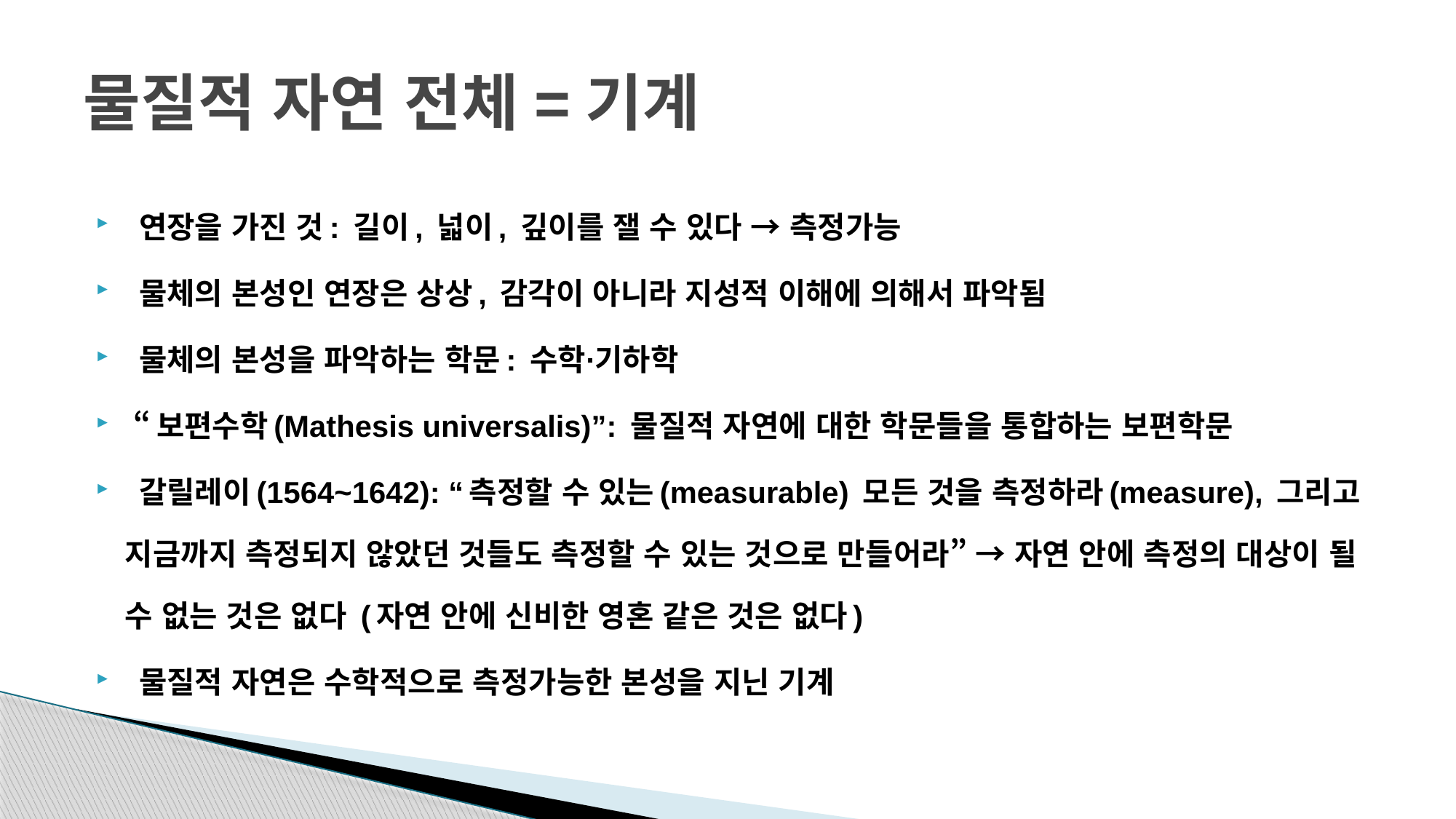

# 물질적 자연 전체=기계
 연장을 가진 것: 길이, 넓이, 깊이를 잴 수 있다 → 측정가능
 물체의 본성인 연장은 상상, 감각이 아니라 지성적 이해에 의해서 파악됨
 물체의 본성을 파악하는 학문: 수학∙기하학
 “보편수학(Mathesis universalis)”: 물질적 자연에 대한 학문들을 통합하는 보편학문
 갈릴레이(1564~1642): “측정할 수 있는(measurable) 모든 것을 측정하라(measure), 그리고 지금까지 측정되지 않았던 것들도 측정할 수 있는 것으로 만들어라” → 자연 안에 측정의 대상이 될 수 없는 것은 없다 (자연 안에 신비한 영혼 같은 것은 없다)
 물질적 자연은 수학적으로 측정가능한 본성을 지닌 기계